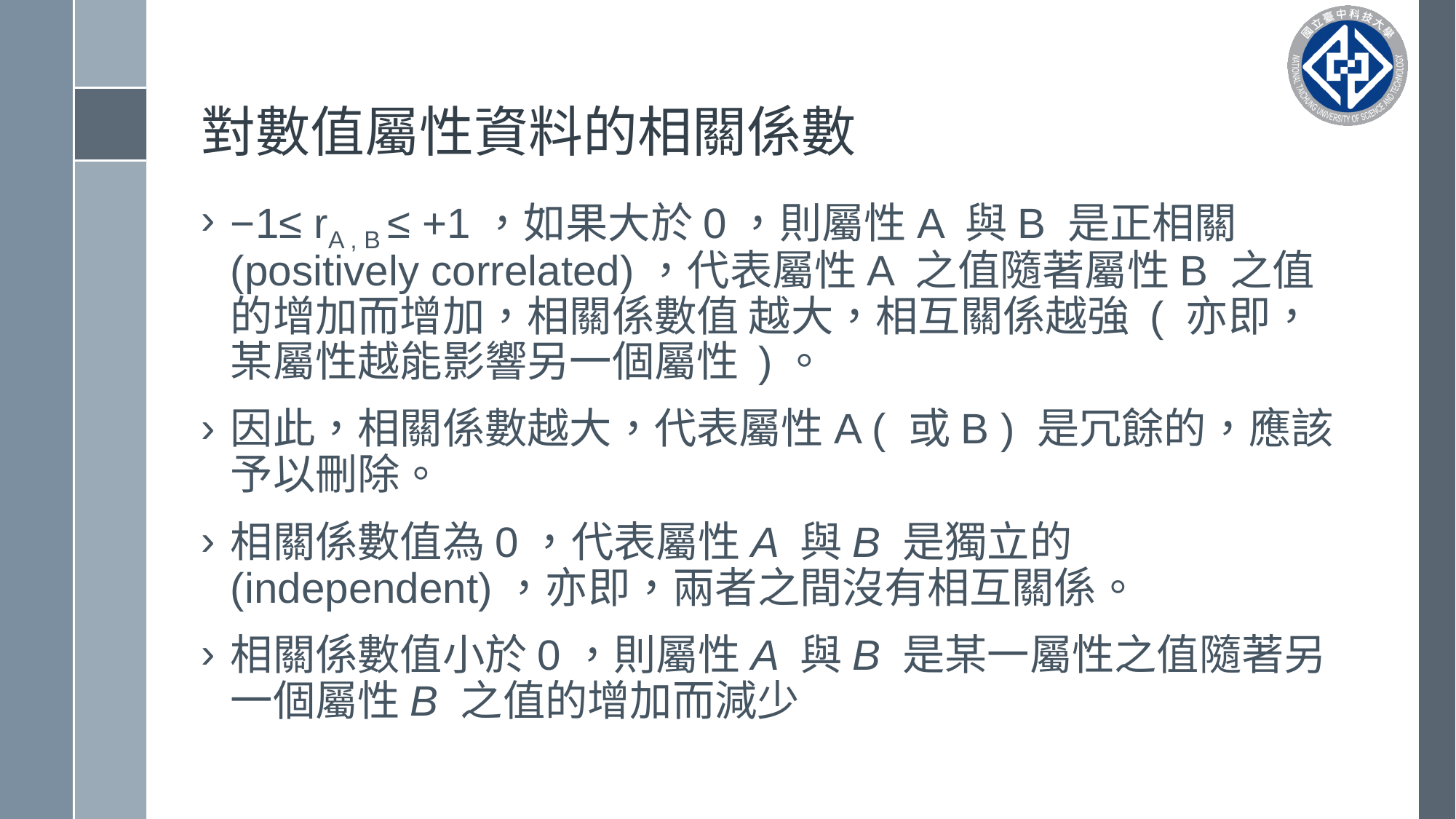

# 對數值屬性資料的相關係數
−1≤ rA , B ≤ +1，如果大於0，則屬性A 與B 是正相關 (positively correlated)，代表屬性A 之值隨著屬性B 之值的增加而增加，相關係數值 越大，相互關係越強 ( 亦即，某屬性越能影響另一個屬性 )。
因此，相關係數越大，代表屬性A ( 或B ) 是冗餘的，應該予以刪除。
相關係數值為0，代表屬性A 與B 是獨立的 (independent)，亦即，兩者之間沒有相互關係。
相關係數值小於0，則屬性A 與B 是某一屬性之值隨著另一個屬性B 之值的增加而減少